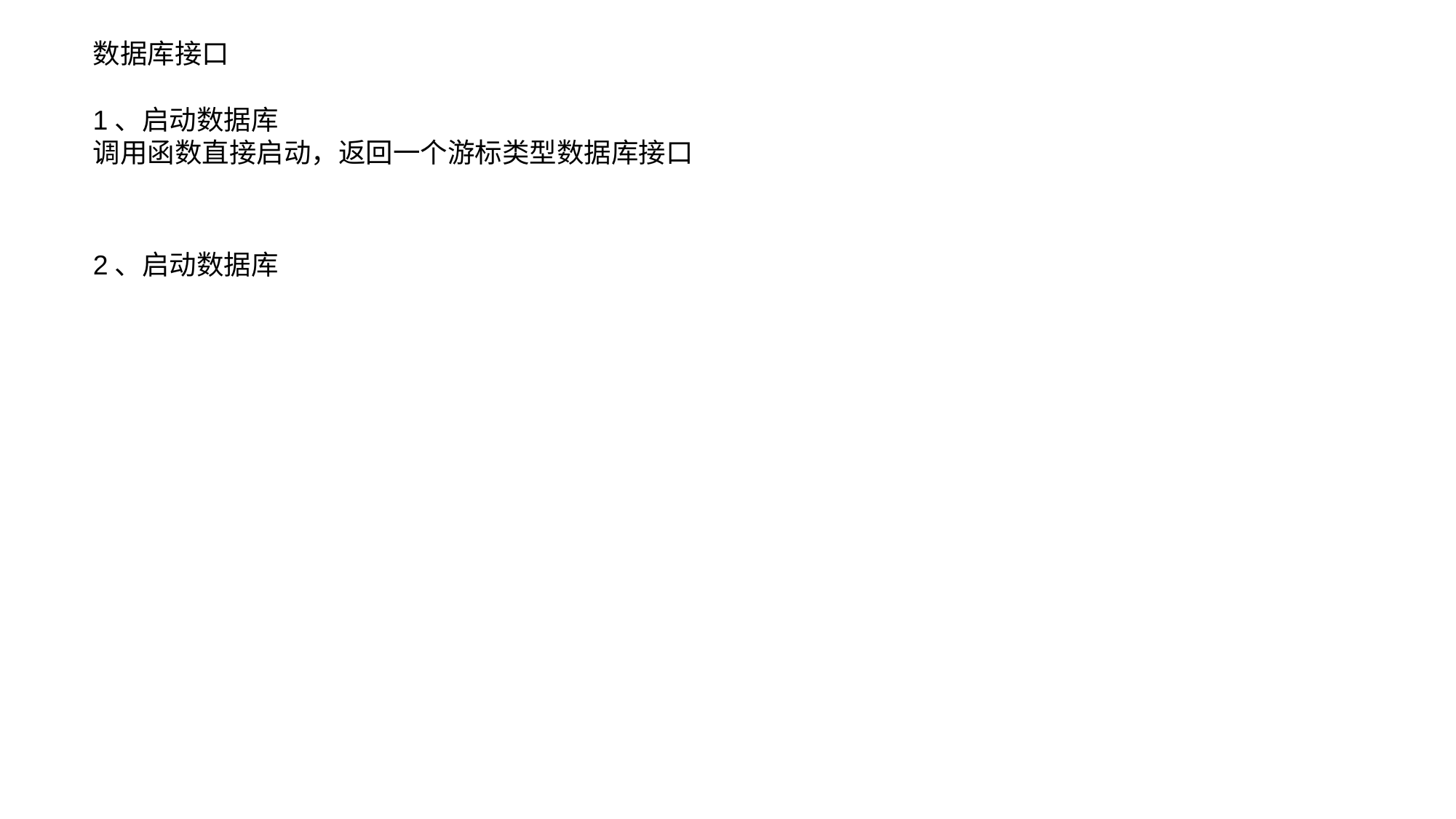

数据库接口
1、启动数据库
调用函数直接启动，返回一个游标类型数据库接口
2、启动数据库